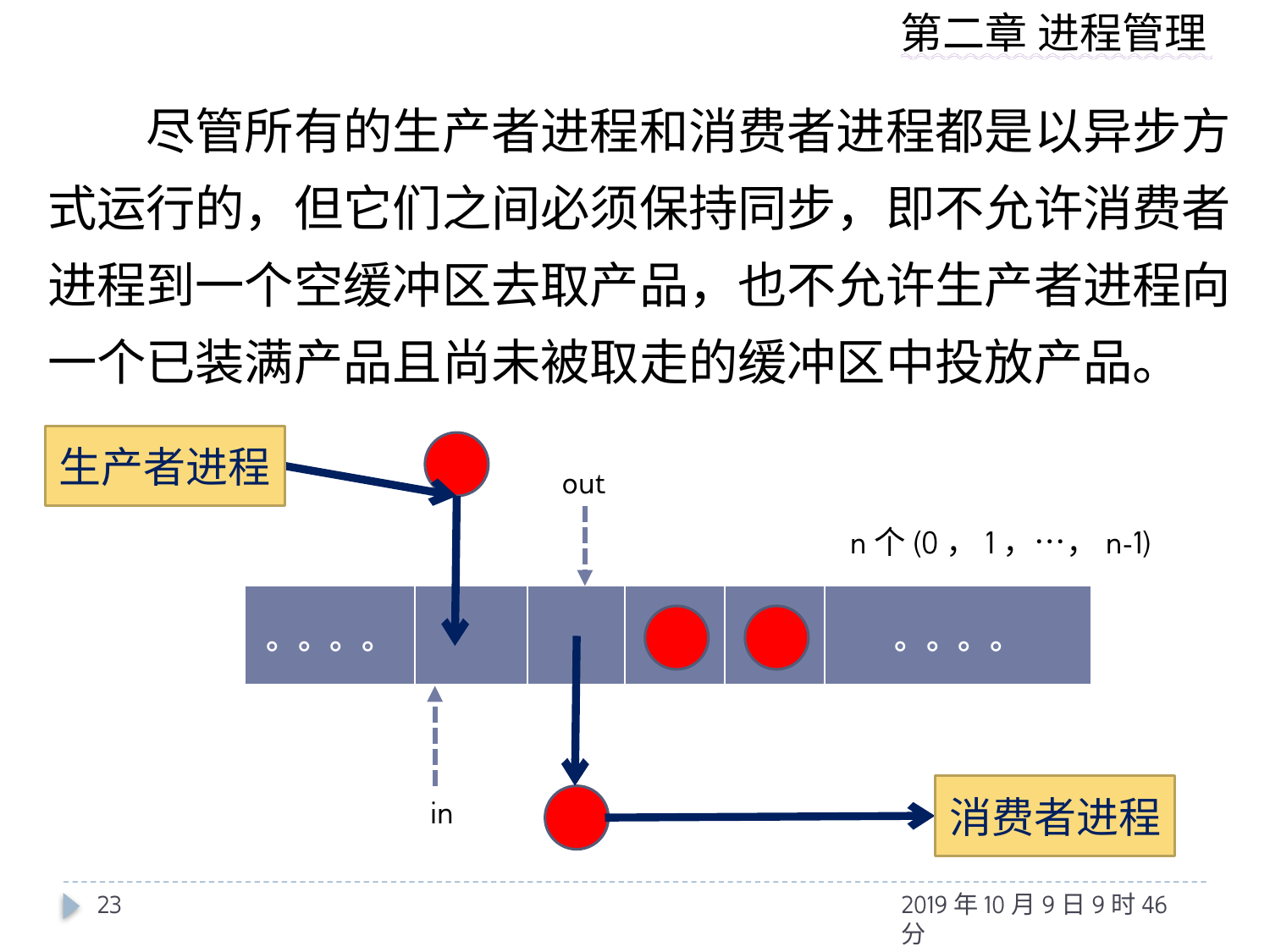

尽管所有的生产者进程和消费者进程都是以异步方式运行的，但它们之间必须保持同步，即不允许消费者进程到一个空缓冲区去取产品，也不允许生产者进程向一个已装满产品且尚未被取走的缓冲区中投放产品。
生产者进程

out
n个(0，1，…，n-1)
| 。。。。 |  |  |  |  | 。。。。 |
| --- | --- | --- | --- | --- | --- |

消费者进程
in

23
2019年10月9日9时46分